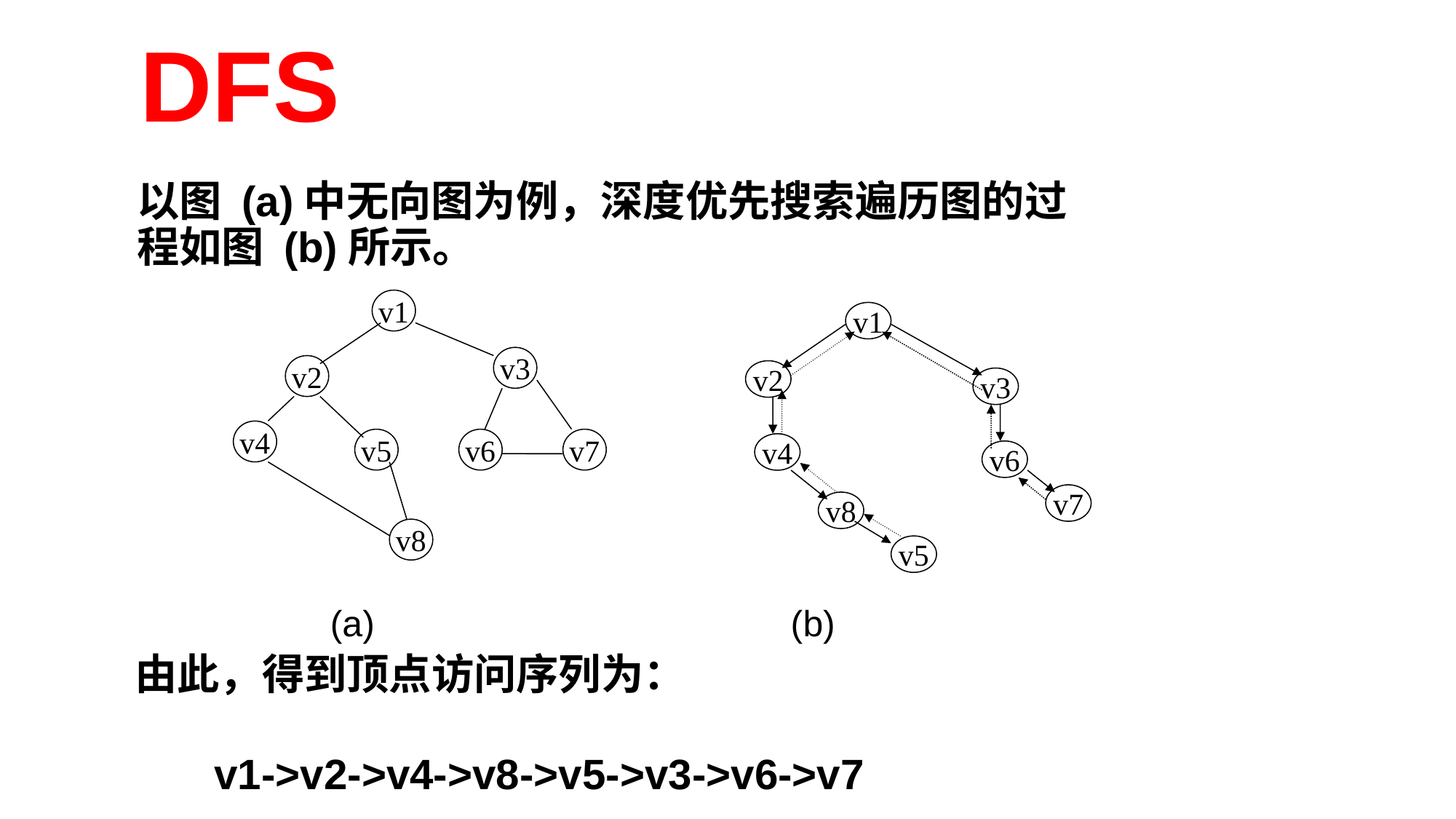

DFS
    以图 (a)中无向图为例，深度优先搜索遍历图的过程如图 (b)所示。

                       (a)                                         (b)
   由此，得到顶点访问序列为：
          v1->v2->v4->v8->v5->v3->v6->v7
v1

v3
v2

v6
v7

v4
v5

v8
v1

v2
v3

v4
v6

v7

v8

v5